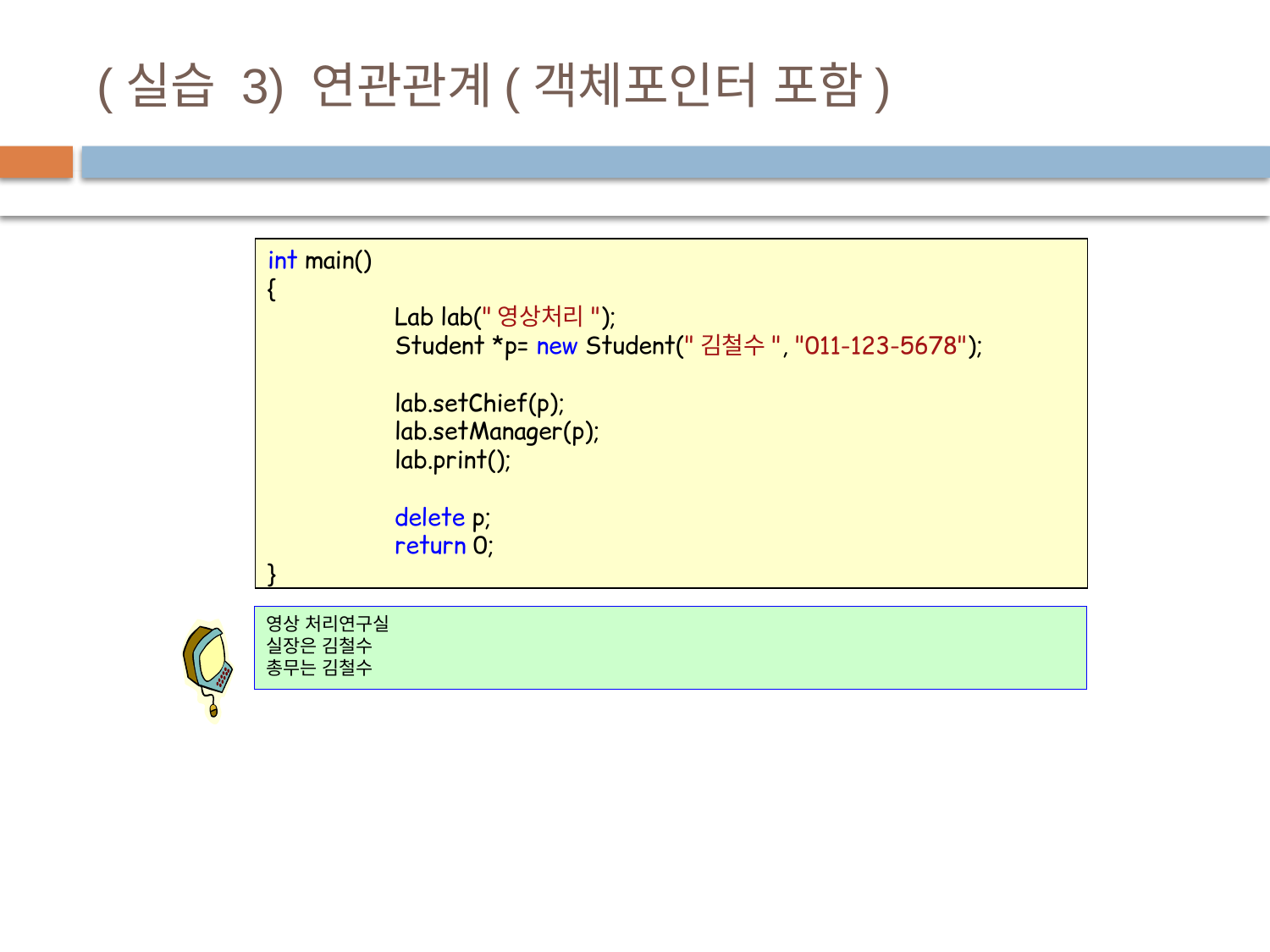

# (실습 3) 연관관계(객체포인터 포함)
int main()
{
	Lab lab("영상처리");
	Student *p= new Student("김철수", "011-123-5678");

	lab.setChief(p);
	lab.setManager(p);
	lab.print();

	delete p;
	return 0;
}
영상 처리연구실
실장은 김철수
총무는 김철수